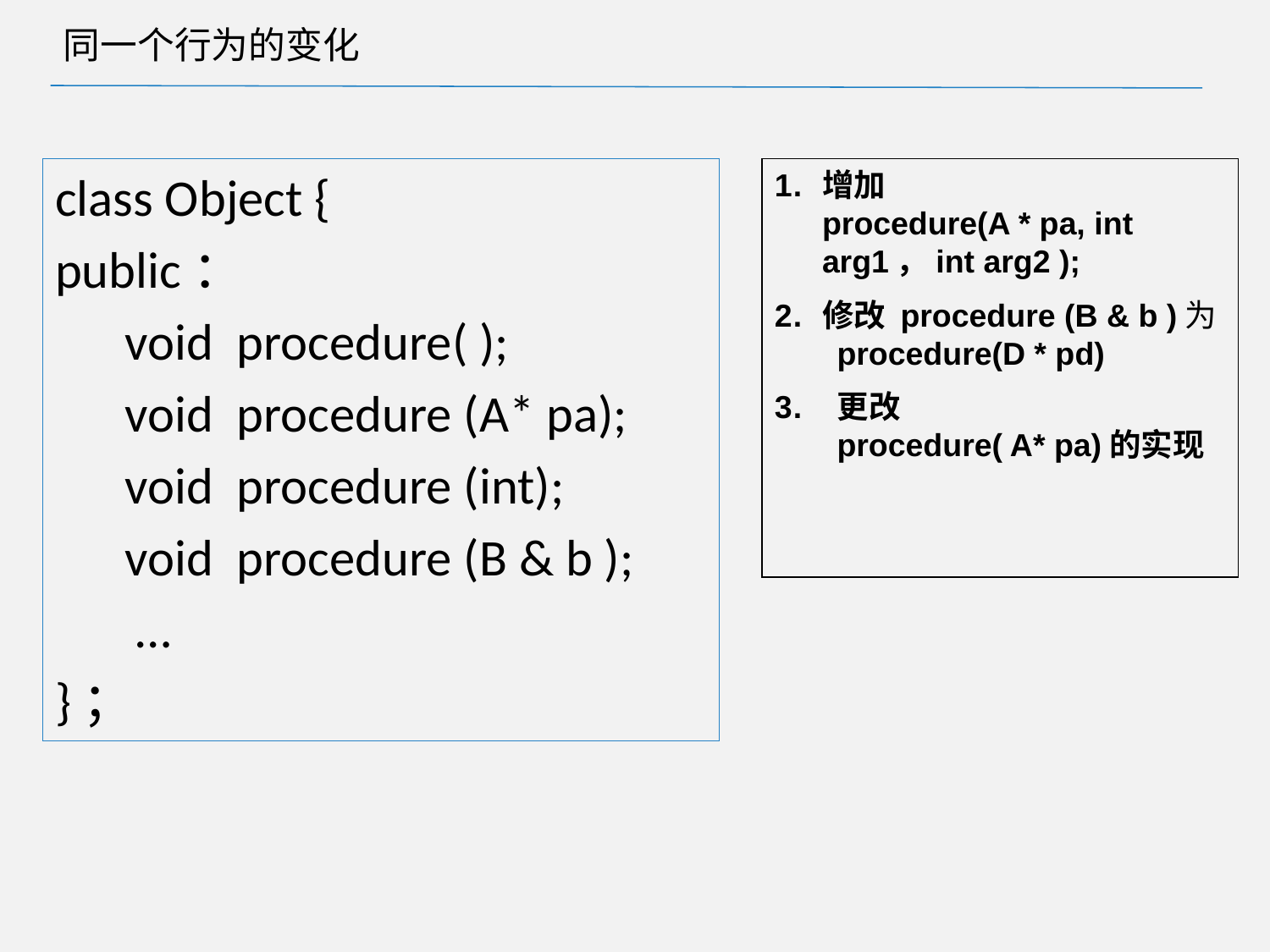

# 同一个行为的变化
class Object {
public：
      void  procedure( );
      void  procedure (A* pa);
      void  procedure (int);
      void  procedure (B & b );
       …
}；
增加
procedure(A * pa, int arg1，int arg2 );
修改 procedure (B & b )为
 procedure(D * pd)
 更改
 procedure( A* pa)的实现